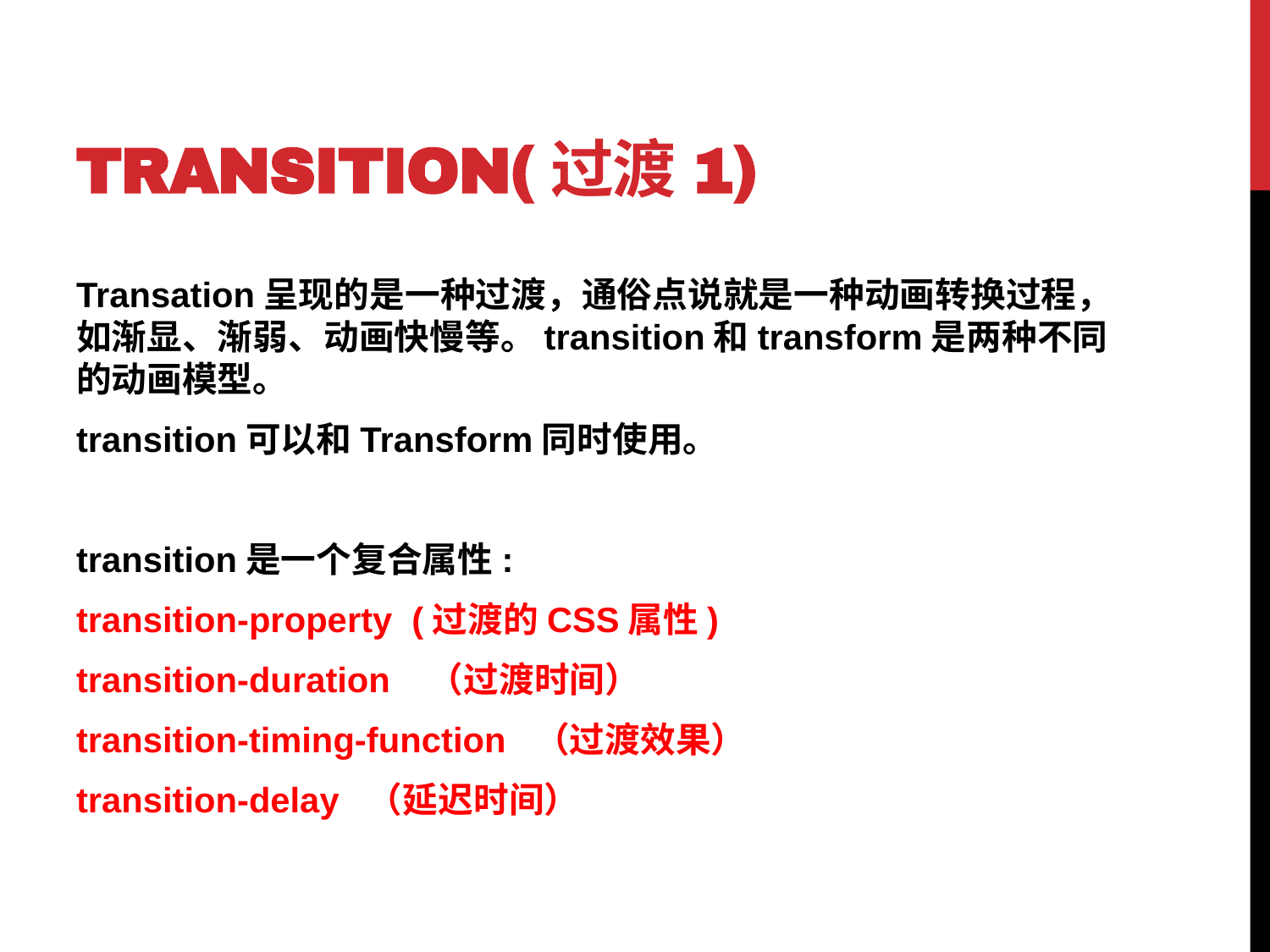

# Transition(过渡1)
Transation呈现的是一种过渡，通俗点说就是一种动画转换过程，如渐显、渐弱、动画快慢等。transition和transform是两种不同的动画模型。
transition可以和Transform同时使用。

transition是一个复合属性:
transition-property  (过渡的CSS属性)
transition-duration   （过渡时间）
transition-timing-function  （过渡效果）
transition-delay  （延迟时间）